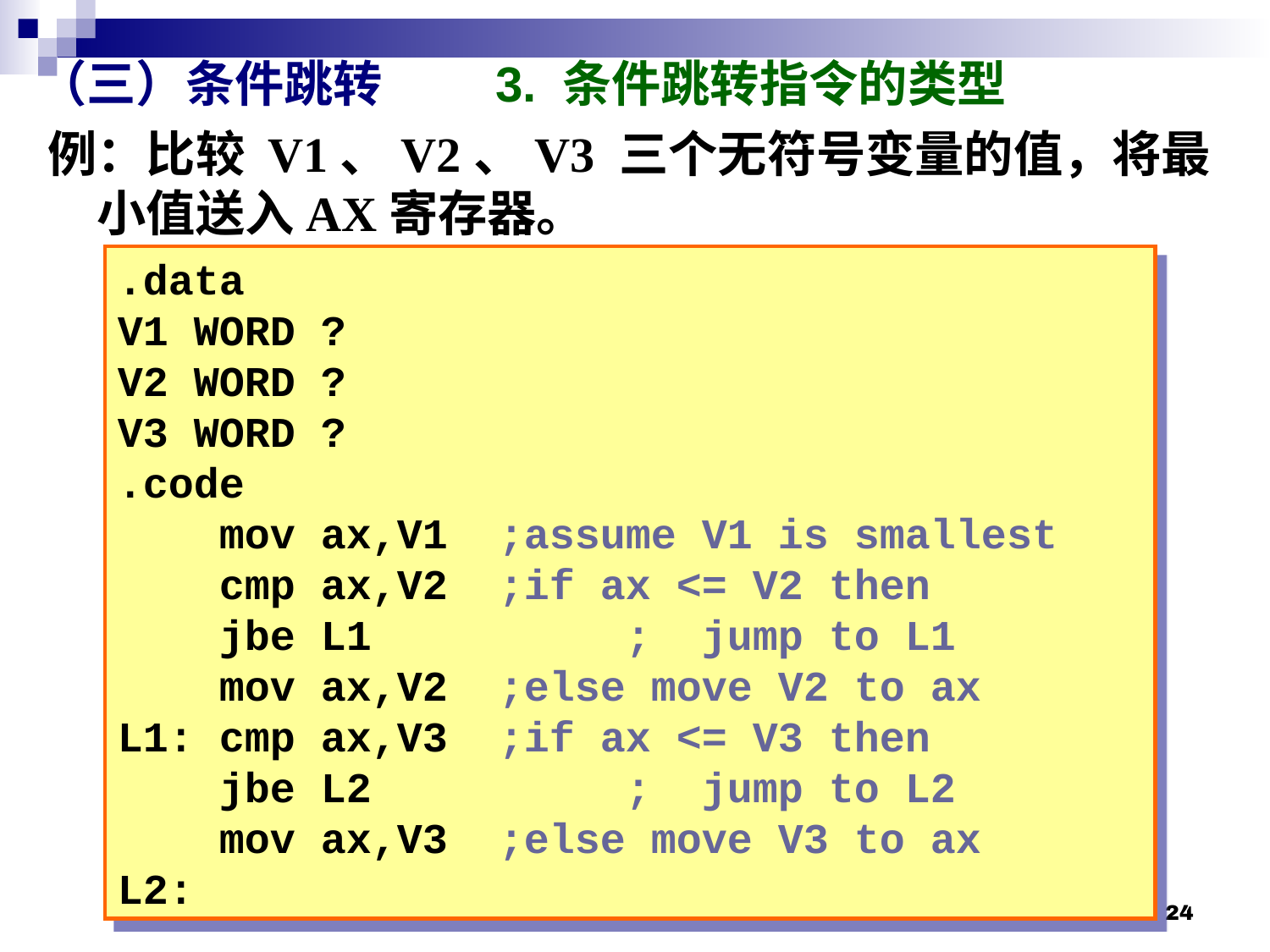

# （三）条件跳转         3. 条件跳转指令的类型
例：比较 V1、V2、V3 三个无符号变量的值，将最小值送入AX寄存器。
.data
V1 WORD ?
V2 WORD ?
V3 WORD ?
.code
    mov ax,V1	;assume V1 is smallest
    cmp ax,V2	;if ax <= V2 then
    jbe L1		;  jump to L1
    mov ax,V2	;else move V2 to ax
L1: cmp ax,V3	;if ax <= V3 then
    jbe L2		;  jump to L2
    mov ax,V3	;else move V3 to ax
L2:
24